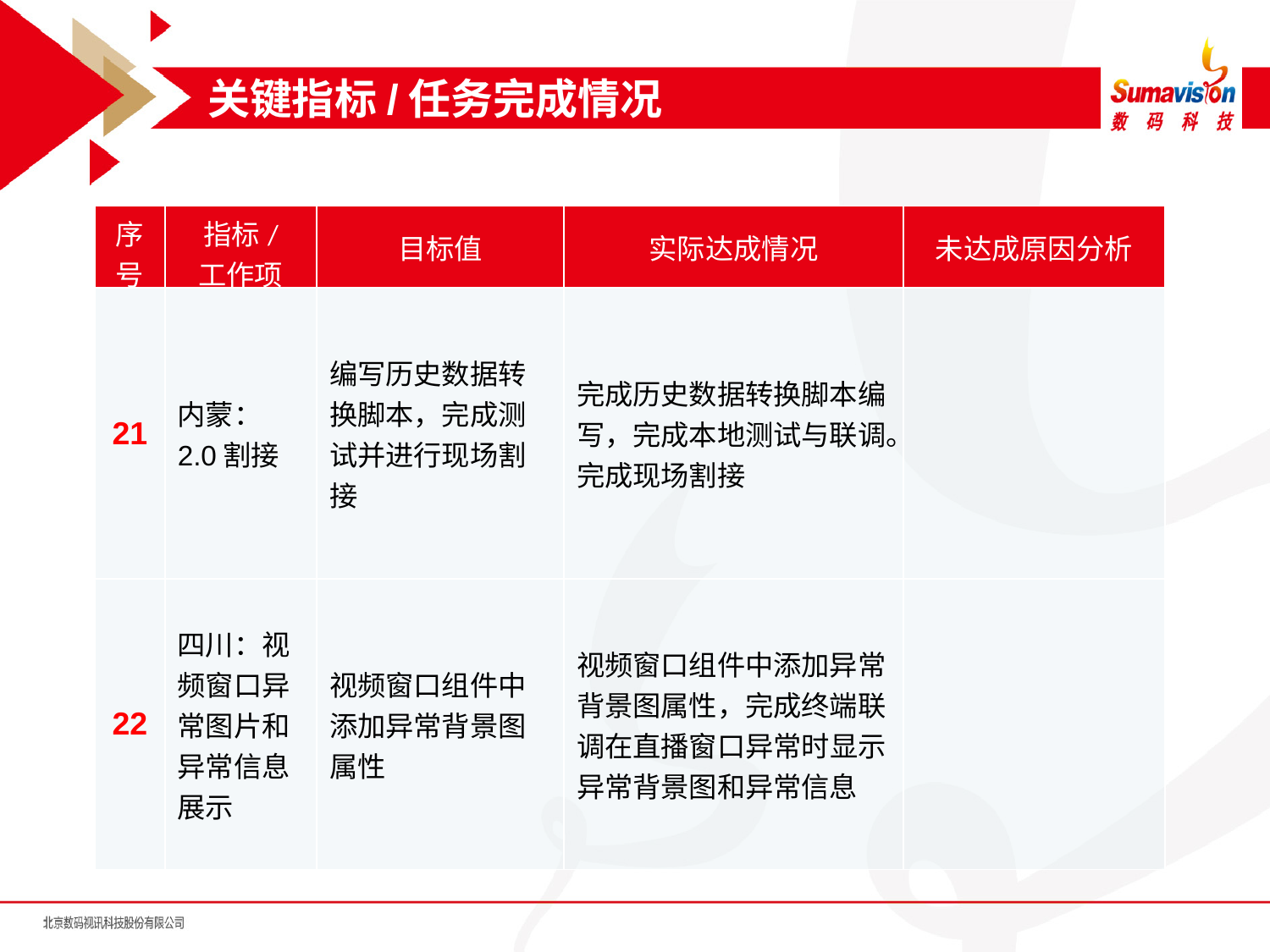

关键指标/任务完成情况
| 序号 | 指标/ 工作项 | 目标值 | 实际达成情况 | 未达成原因分析 |
| --- | --- | --- | --- | --- |
| 21 | 内蒙：2.0割接 | 编写历史数据转换脚本，完成测试并进行现场割接 | 完成历史数据转换脚本编写，完成本地测试与联调。完成现场割接 |  |
| 22 | 四川：视频窗口异常图片和异常信息展示 | 视频窗口组件中添加异常背景图属性 | 视频窗口组件中添加异常背景图属性，完成终端联调在直播窗口异常时显示异常背景图和异常信息 |  |